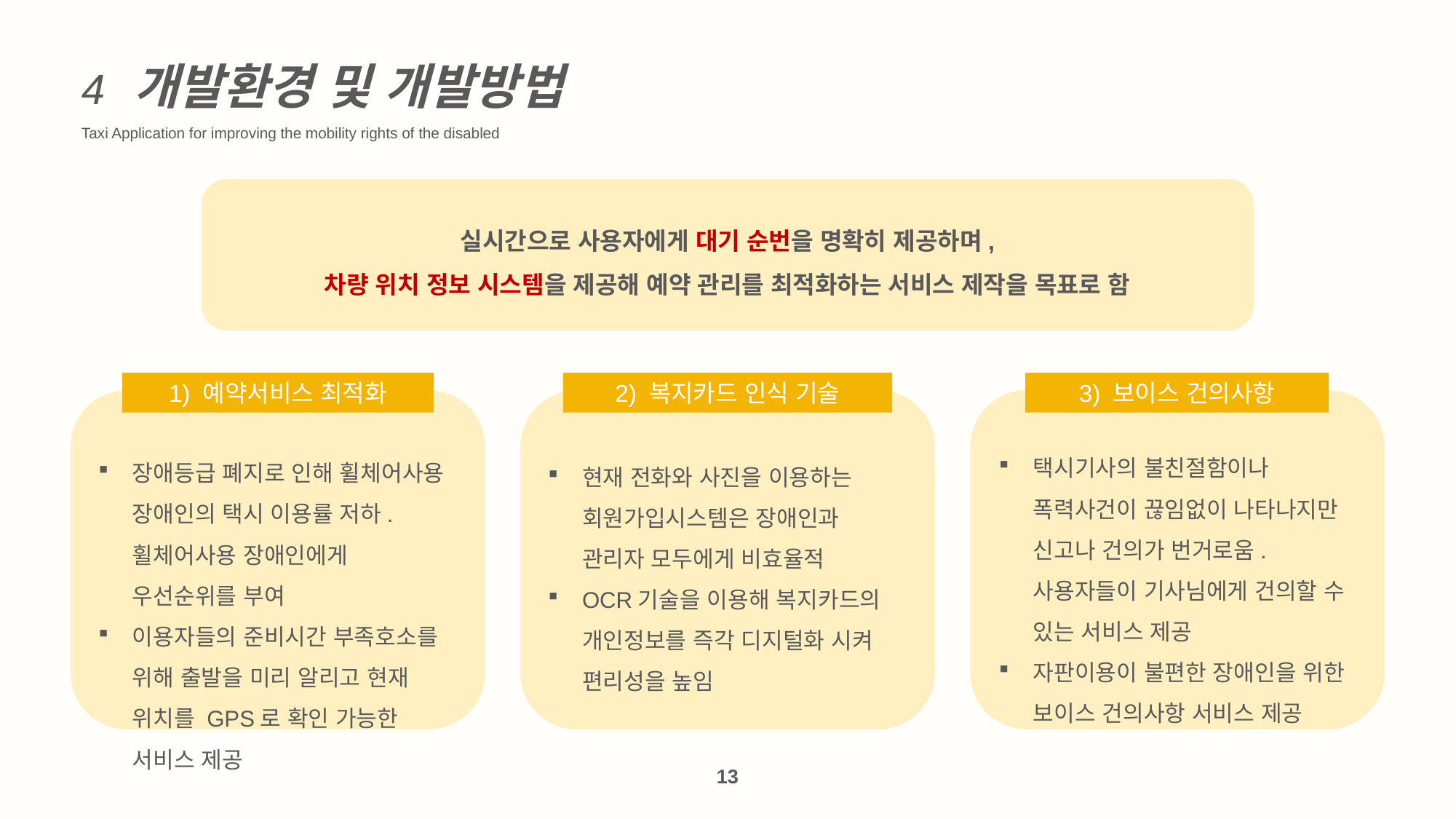

4  개발환경 및 개발방법
Taxi Application for improving the mobility rights of the disabled
실시간으로 사용자에게 대기 순번을 명확히 제공하며,
차량 위치 정보 시스템을 제공해 예약 관리를 최적화하는 서비스 제작을 목표로 함
1) 예약서비스 최적화
2) 복지카드 인식 기술
3) 보이스 건의사항

택시기사의 불친절함이나 폭력사건이 끊임없이 나타나지만 신고나 건의가 번거로움. 사용자들이 기사님에게 건의할 수 있는 서비스 제공
자판이용이 불편한 장애인을 위한 보이스 건의사항 서비스 제공
장애등급 폐지로 인해 휠체어사용 장애인의 택시 이용률 저하. 휠체어사용 장애인에게 우선순위를 부여
이용자들의 준비시간 부족호소를 위해 출발을 미리 알리고 현재 위치를 GPS로 확인 가능한 서비스 제공
현재 전화와 사진을 이용하는 회원가입시스템은 장애인과 관리자 모두에게 비효율적
OCR기술을 이용해 복지카드의 개인정보를 즉각 디지털화 시켜 편리성을 높임
13